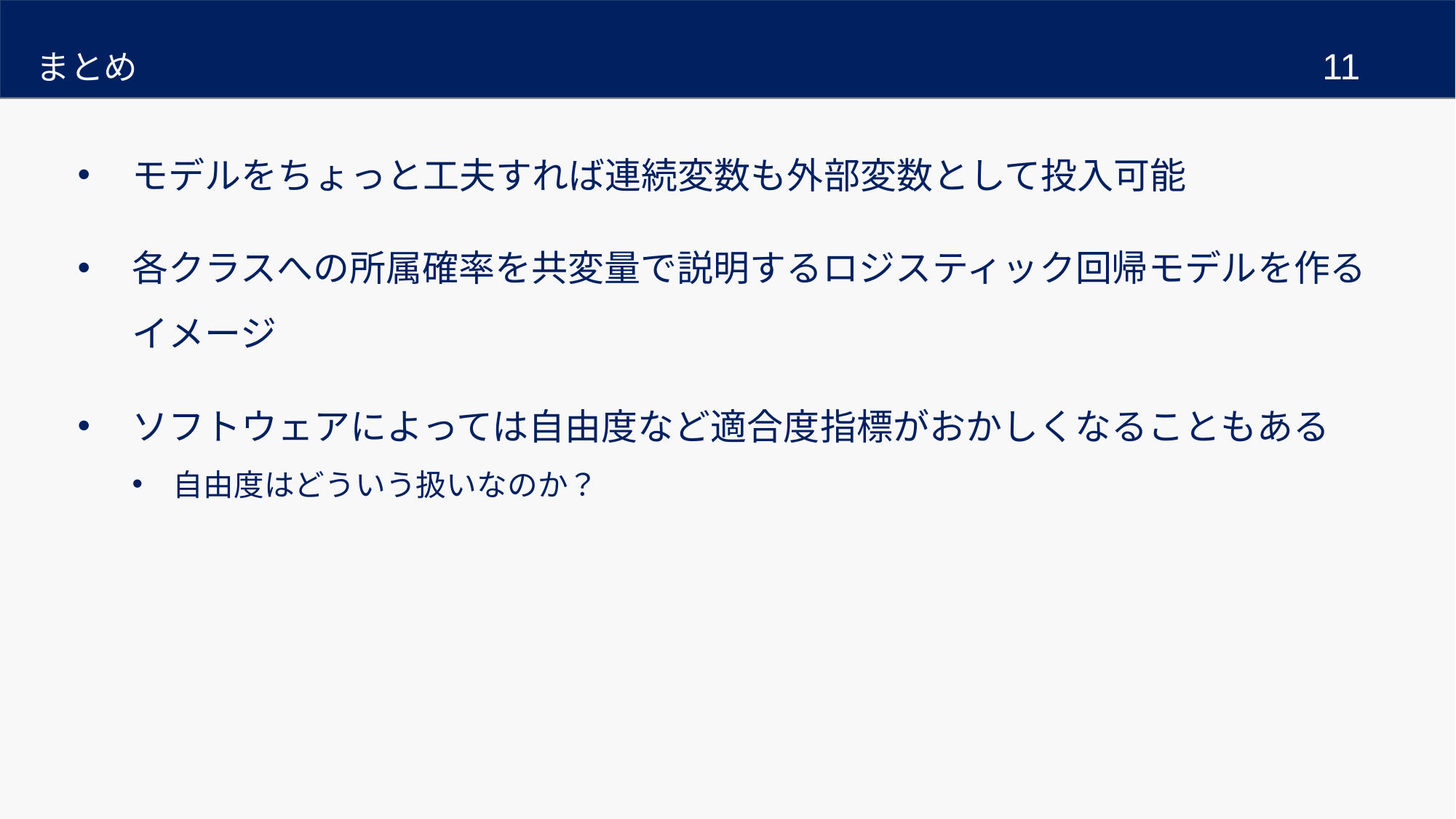

まとめ
モデルをちょっと工夫すれば連続変数も外部変数として投入可能
各クラスへの所属確率を共変量で説明するロジスティック回帰モデルを作るイメージ
ソフトウェアによっては自由度など適合度指標がおかしくなることもある
自由度はどういう扱いなのか？